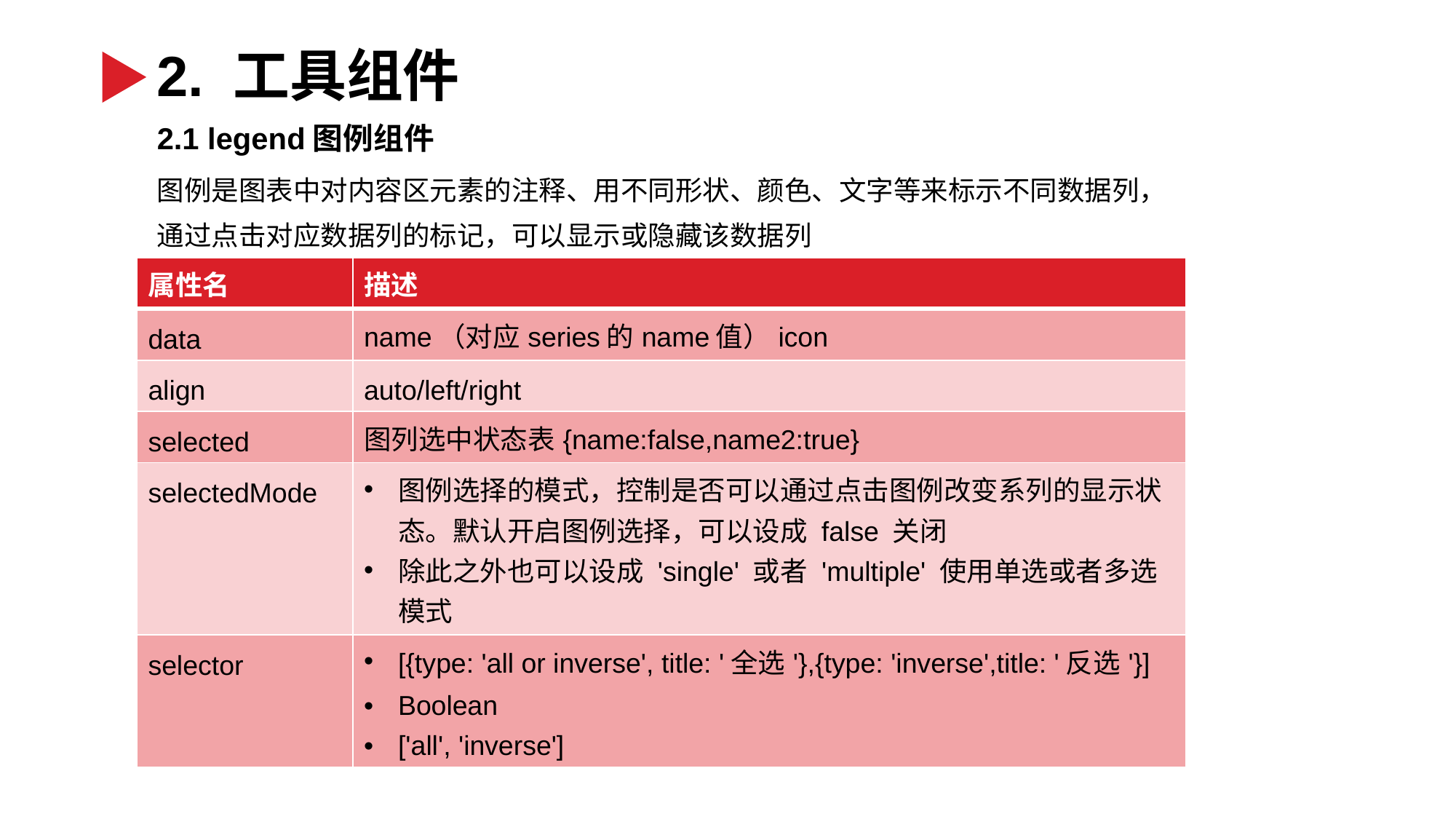

2. 工具组件

2.1 legend图例组件
图例是图表中对内容区元素的注释、用不同形状、颜色、文字等来标示不同数据列，通过点击对应数据列的标记，可以显示或隐藏该数据列
| 属性名 | 描述 |
| --- | --- |
| data | name（对应series的name值）icon |
| align | auto/left/right |
| selected | 图列选中状态表{name:false,name2:true} |
| selectedMode | 图例选择的模式，控制是否可以通过点击图例改变系列的显示状态。默认开启图例选择，可以设成 false 关闭 除此之外也可以设成 'single' 或者 'multiple' 使用单选或者多选模式 |
| selector | [{type: 'all or inverse', title: '全选'},{type: 'inverse',title: '反选'}] Boolean ['all', 'inverse'] |